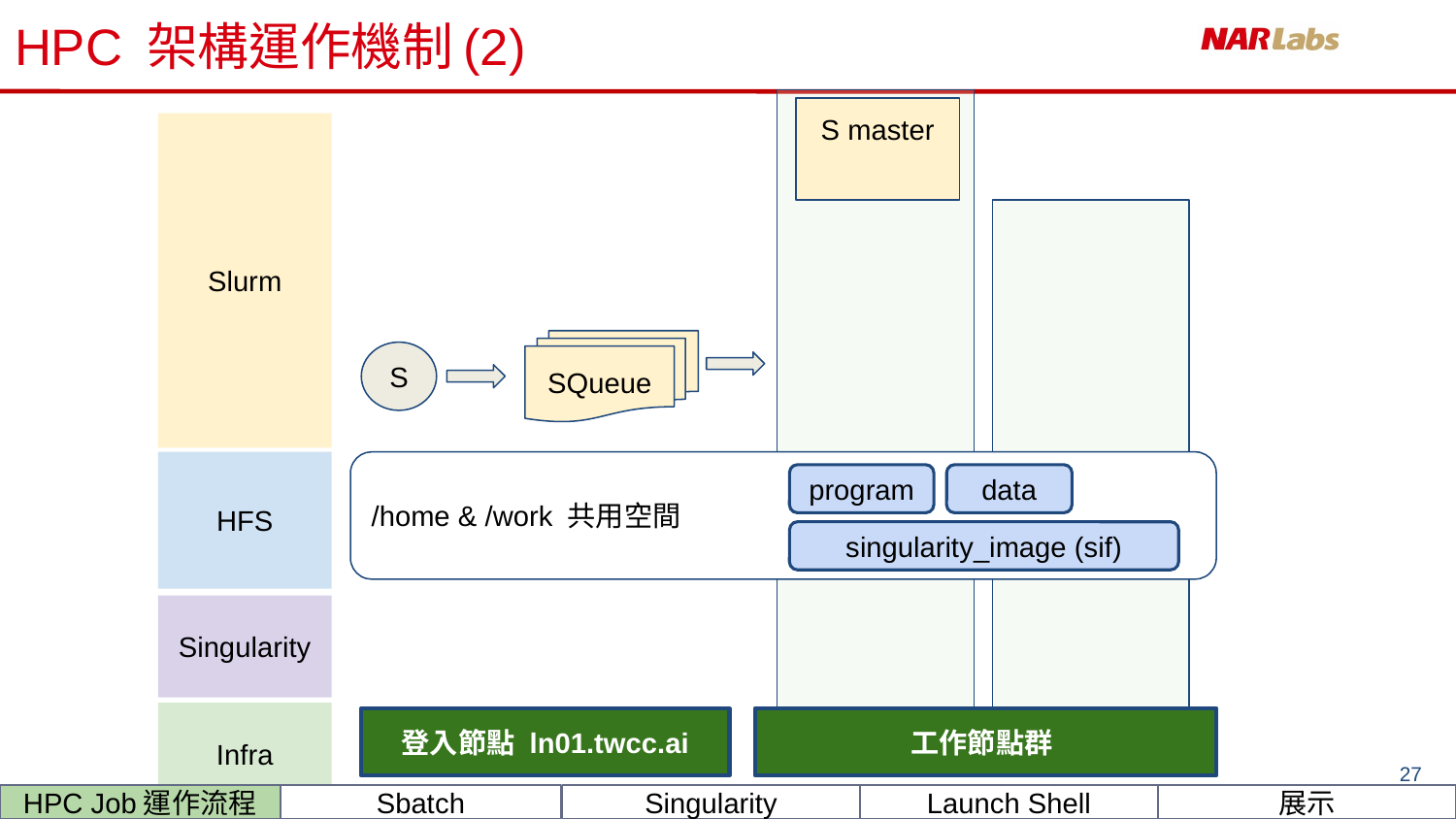

# HPC 架構運作機制(2)

S master
Slurm

SQueue
S

HFS
/home & /work 共用空間
program
data
singularity_image (sif)
Singularity
Infra
登入節點 ln01.twcc.ai
工作節點群
27
Sbatch
HPC Job運作流程
Singularity
Launch Shell
展示